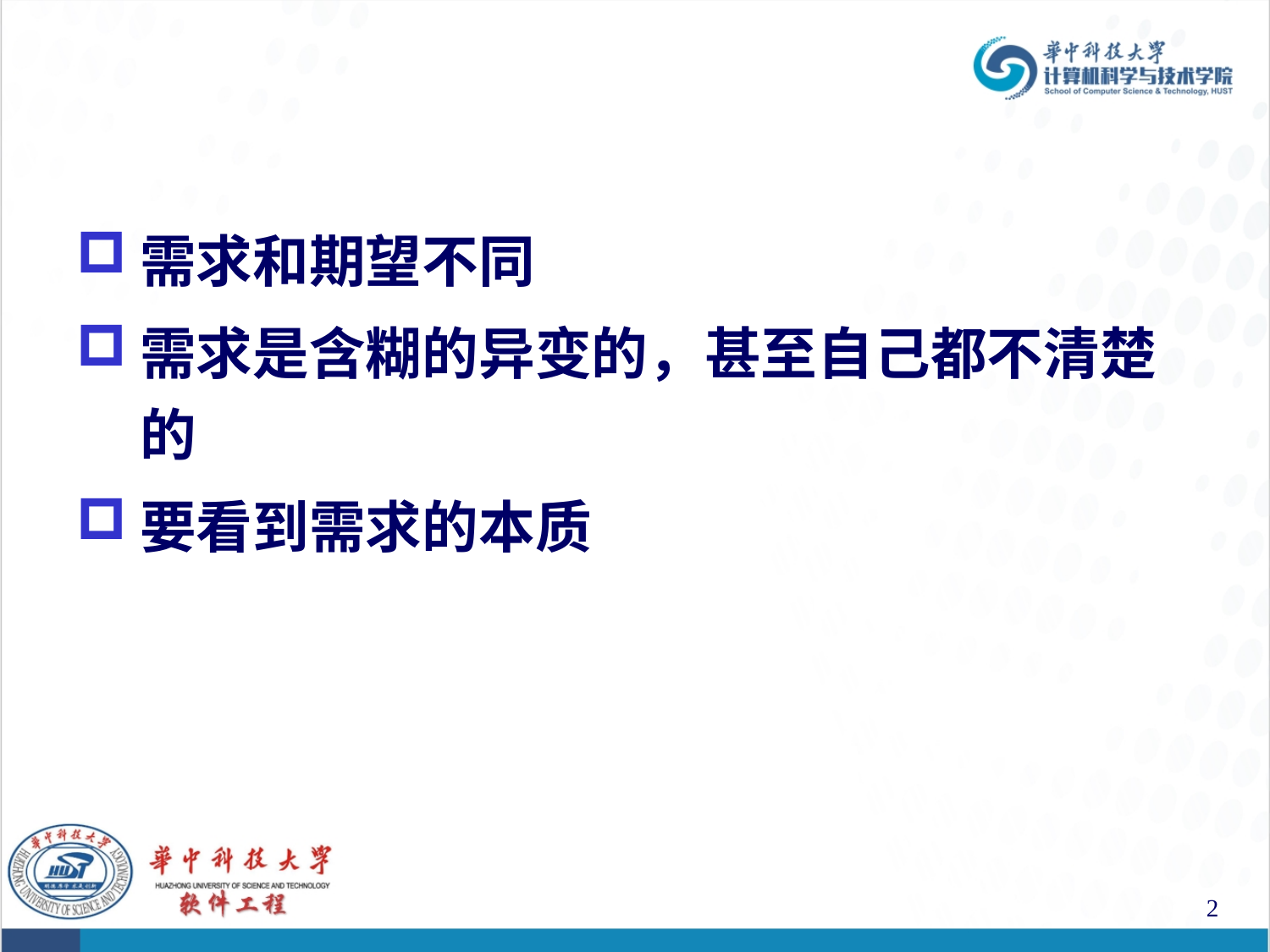

#
需求和期望不同
需求是含糊的异变的，甚至自己都不清楚的
要看到需求的本质
2